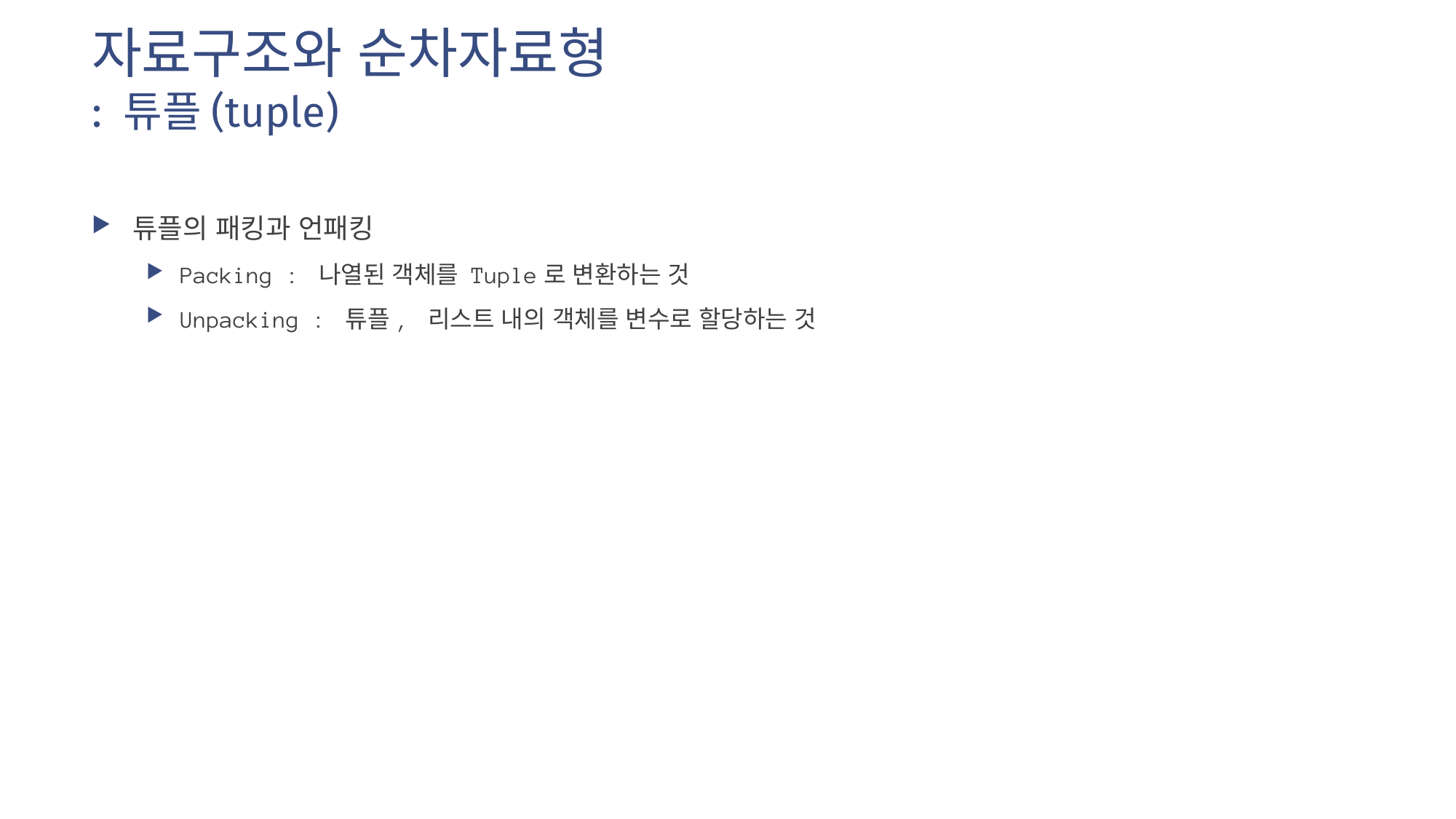

# 자료구조와 순차자료형 : 튜플(tuple)

튜플의 패킹과 언패킹
Packing : 나열된 객체를 Tuple로 변환하는 것
Unpacking : 튜플, 리스트 내의 객체를 변수로 할당하는 것